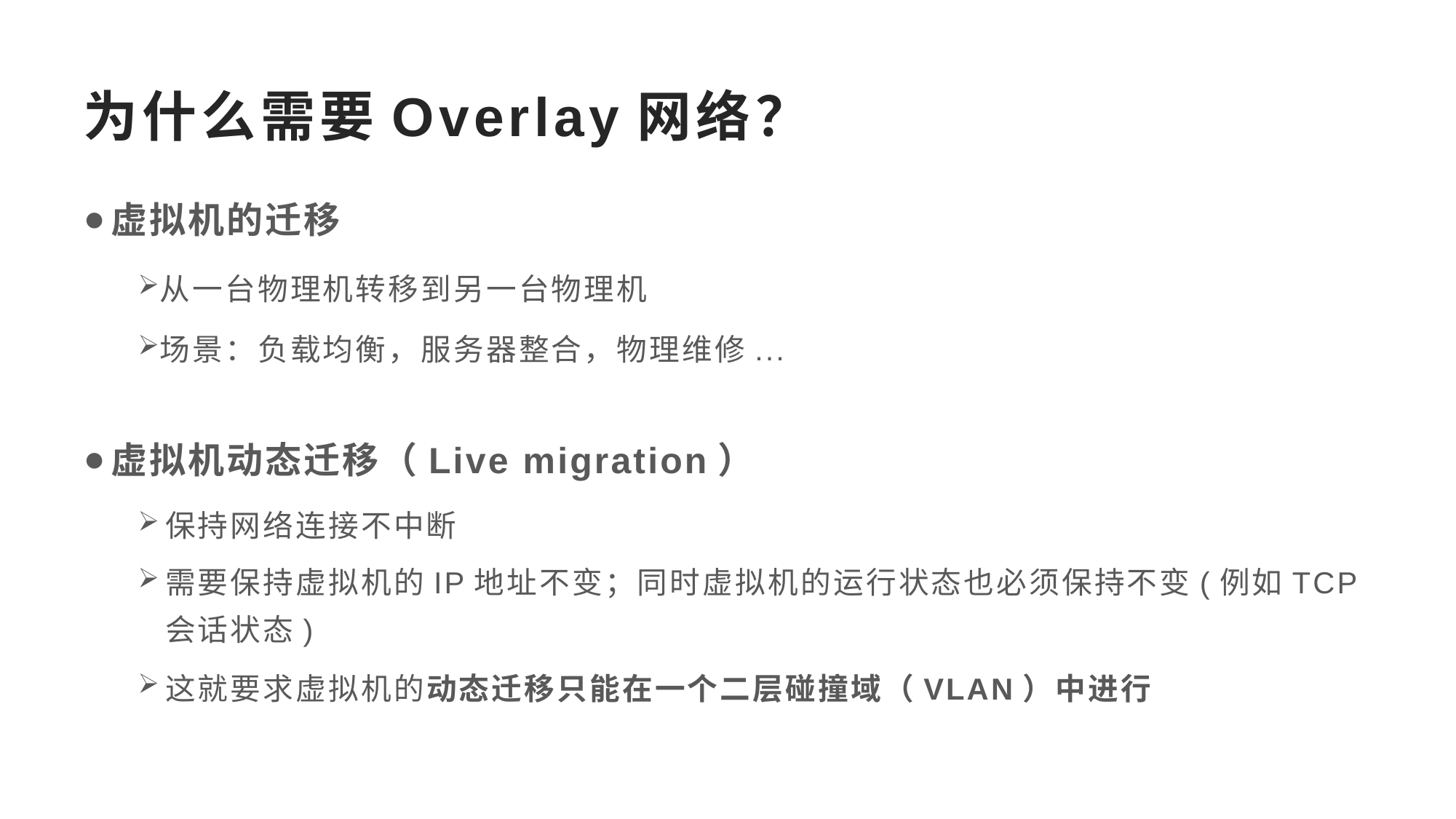

# 为什么需要Overlay网络？
虚拟机的迁移
从一台物理机转移到另一台物理机
场景：负载均衡，服务器整合，物理维修...

虚拟机动态迁移（Live migration）
保持网络连接不中断
需要保持虚拟机的IP地址不变；同时虚拟机的运行状态也必须保持不变(例如TCP会话状态)
这就要求虚拟机的动态迁移只能在一个二层碰撞域（VLAN）中进行